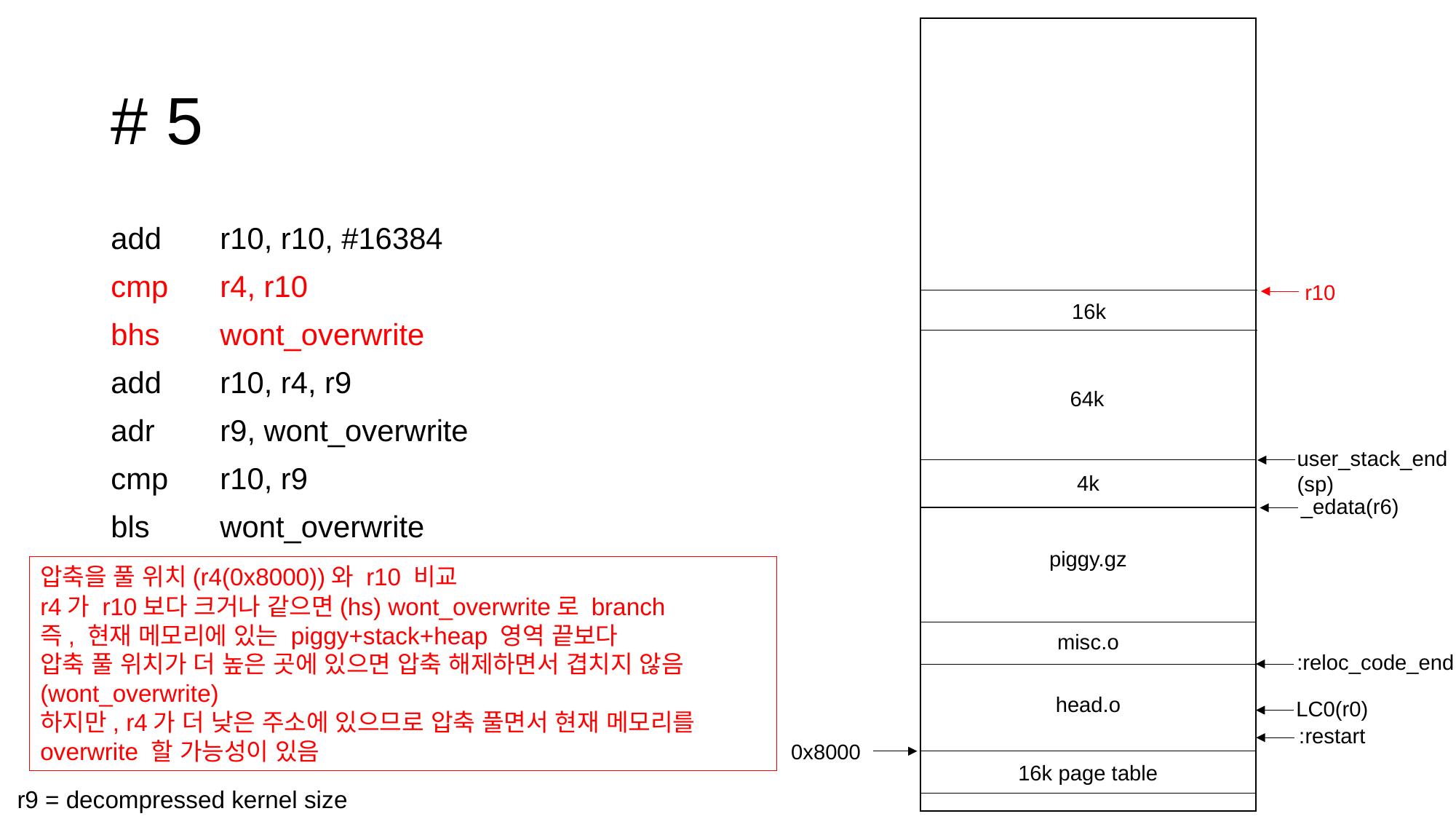

# # 5
add	r10, r10, #16384
cmp	r4, r10
bhs	wont_overwrite
add	r10, r4, r9
adr	r9, wont_overwrite
cmp	r10, r9
bls	wont_overwrite
r10
16k
64k

user_stack_end
(sp)
4k
_edata(r6)
piggy.gz
압축을 풀 위치(r4(0x8000))와 r10 비교
r4가 r10보다 크거나 같으면(hs) wont_overwrite로 branch
즉, 현재 메모리에 있는 piggy+stack+heap 영역 끝보다
압축 풀 위치가 더 높은 곳에 있으면 압축 해제하면서 겹치지 않음(wont_overwrite)
하지만, r4가 더 낮은 주소에 있으므로 압축 풀면서 현재 메모리를 overwrite 할 가능성이 있음
misc.o
:reloc_code_end
head.o
LC0(r0)
:restart
0x8000
16k page table
r9 = decompressed kernel size